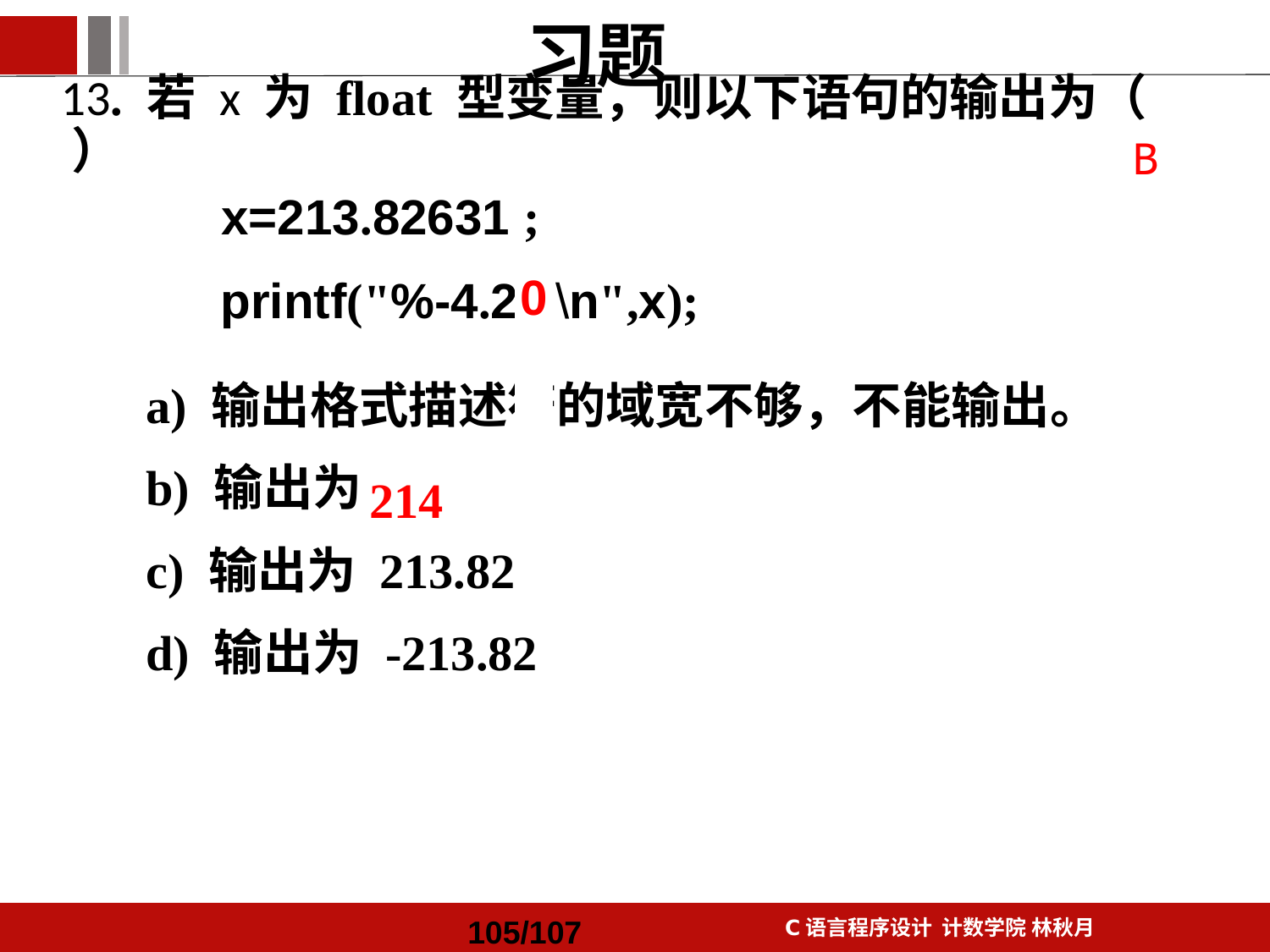

习题
# 13. 若 x 为 float 型变量，则以下语句的输出为（      ）
B
            x=213.82631 ;
         printf("%-4.2 f \n",x);
    a) 输出格式描述符的域宽不够，不能输出。
    b) 输出为 213.83
    c) 输出为 213.82
    d) 输出为 -213.82

0
214